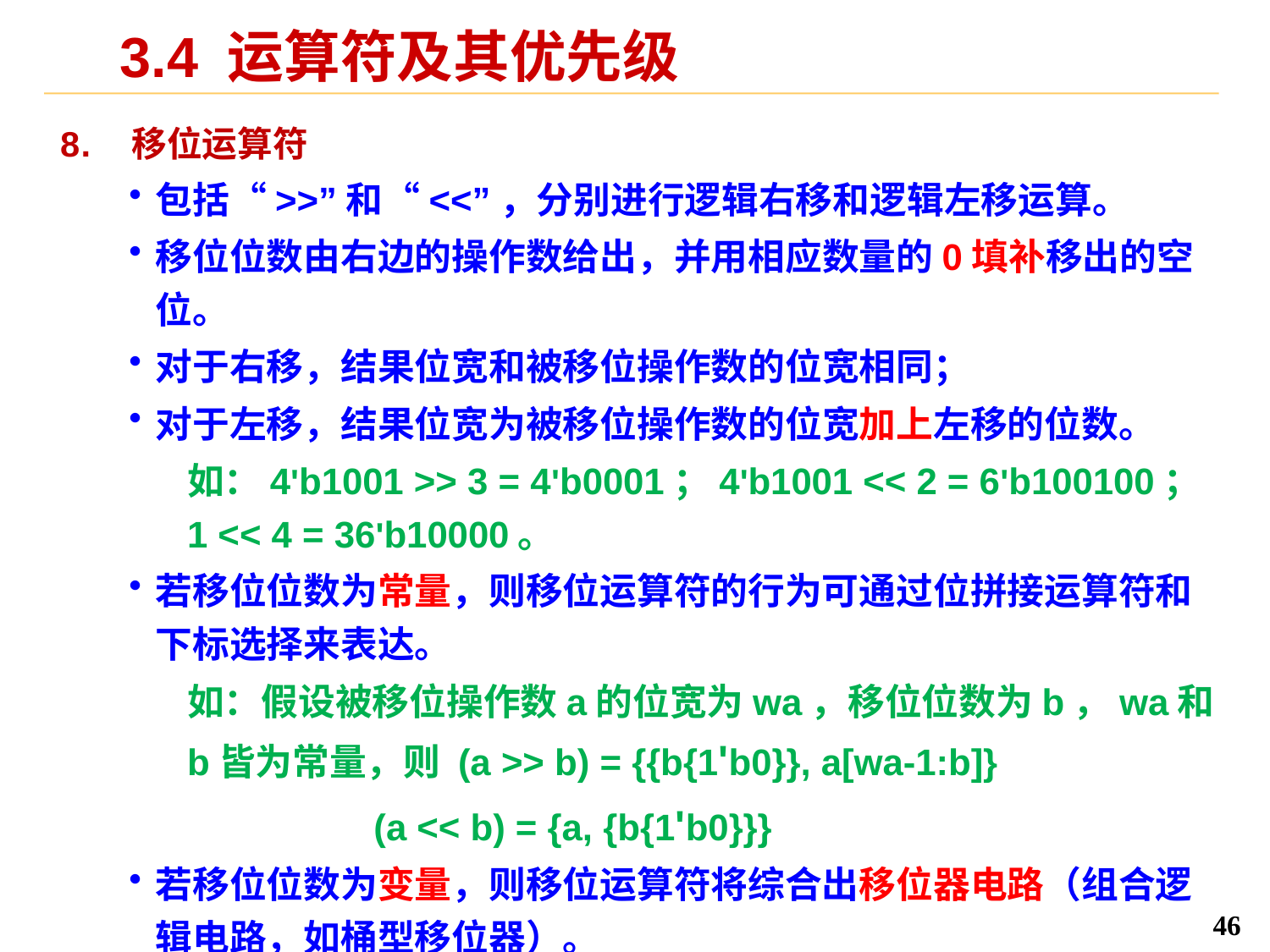

# 3.4 运算符及其优先级
移位运算符
包括“>>”和“<<”，分别进行逻辑右移和逻辑左移运算。
移位位数由右边的操作数给出，并用相应数量的0填补移出的空位。
对于右移，结果位宽和被移位操作数的位宽相同；
对于左移，结果位宽为被移位操作数的位宽加上左移的位数。
如：4'b1001 >> 3 = 4'b0001；4'b1001 << 2 = 6'b100100；1 << 4 = 36'b10000。
若移位位数为常量，则移位运算符的行为可通过位拼接运算符和下标选择来表达。
如：假设被移位操作数a的位宽为wa，移位位数为b，wa和b皆为常量，则 (a >> b) = {{b{1'b0}}, a[wa-1:b]}
                  (a << b) = {a, {b{1'b0}}}
若移位位数为变量，则移位运算符将综合出移位器电路（组合逻辑电路，如桶型移位器）。
46